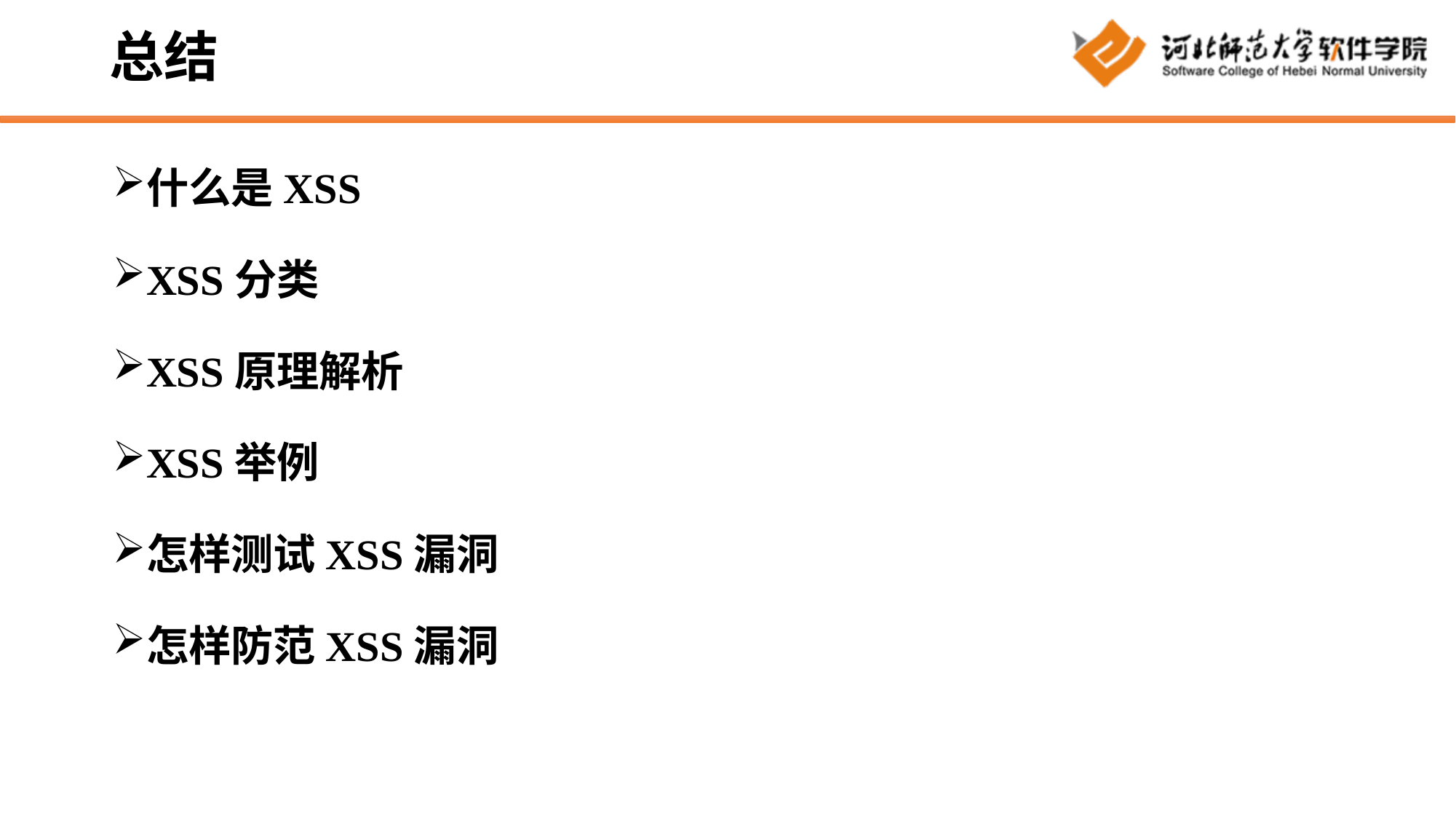

# 总结
什么是XSS
XSS分类
XSS原理解析
XSS举例
怎样测试XSS漏洞
怎样防范XSS漏洞